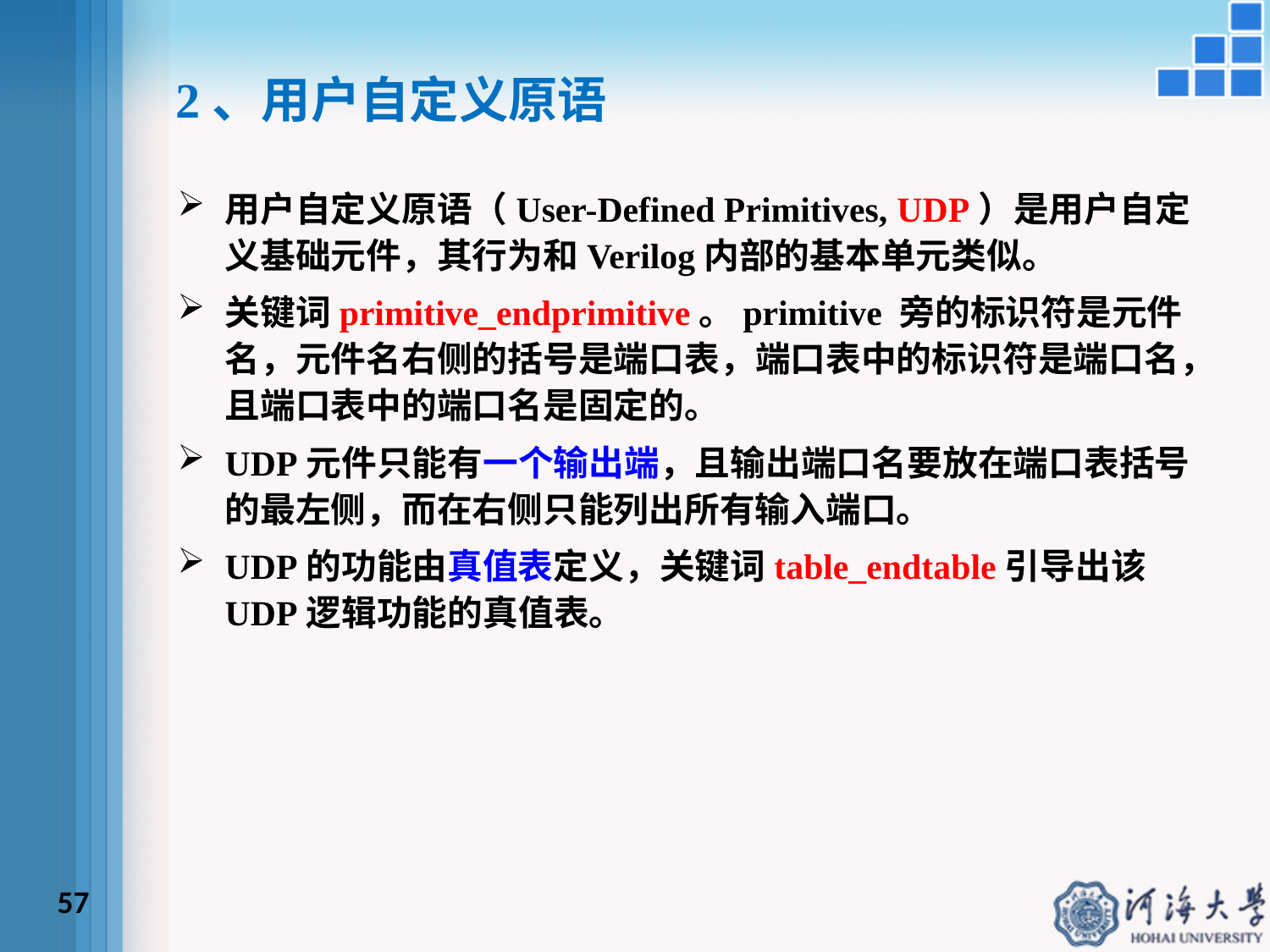

2、用户自定义原语
用户自定义原语（User-Defined Primitives, UDP）是用户自定义基础元件，其行为和Verilog内部的基本单元类似。
关键词primitive_endprimitive。primitive 旁的标识符是元件名，元件名右侧的括号是端口表，端口表中的标识符是端口名，且端口表中的端口名是固定的。
UDP元件只能有一个输出端，且输出端口名要放在端口表括号的最左侧，而在右侧只能列出所有输入端口。
UDP的功能由真值表定义，关键词table_endtable引导出该UDP逻辑功能的真值表。
57